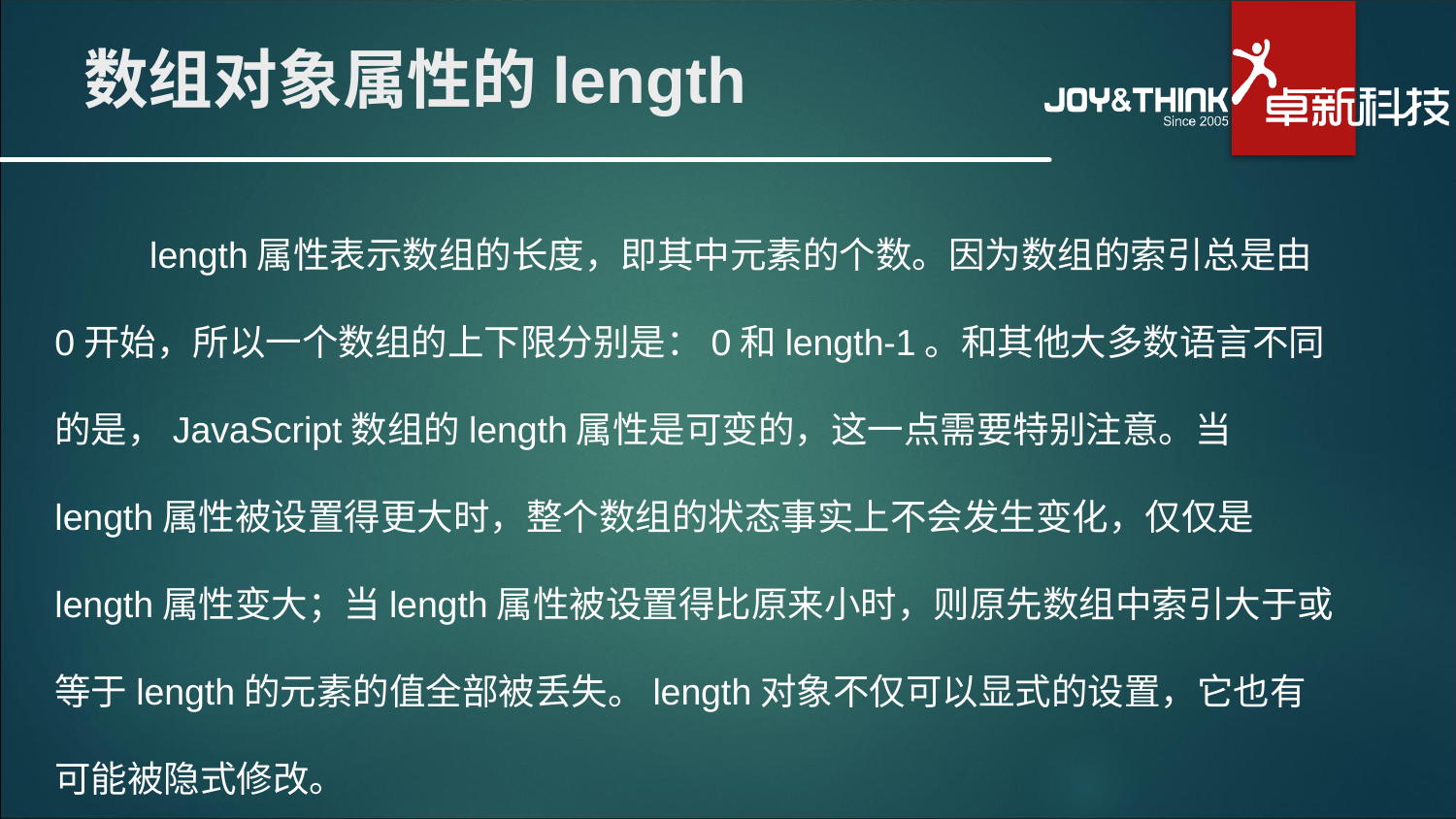

# 数组对象属性的length
 length属性表示数组的长度，即其中元素的个数。因为数组的索引总是由0开始，所以一个数组的上下限分别是：0和length-1。和其他大多数语言不同的是，JavaScript数组的length属性是可变的，这一点需要特别注意。当length属性被设置得更大时，整个数组的状态事实上不会发生变化，仅仅是length属性变大；当length属性被设置得比原来小时，则原先数组中索引大于或等于length的元素的值全部被丢失。length对象不仅可以显式的设置，它也有可能被隐式修改。